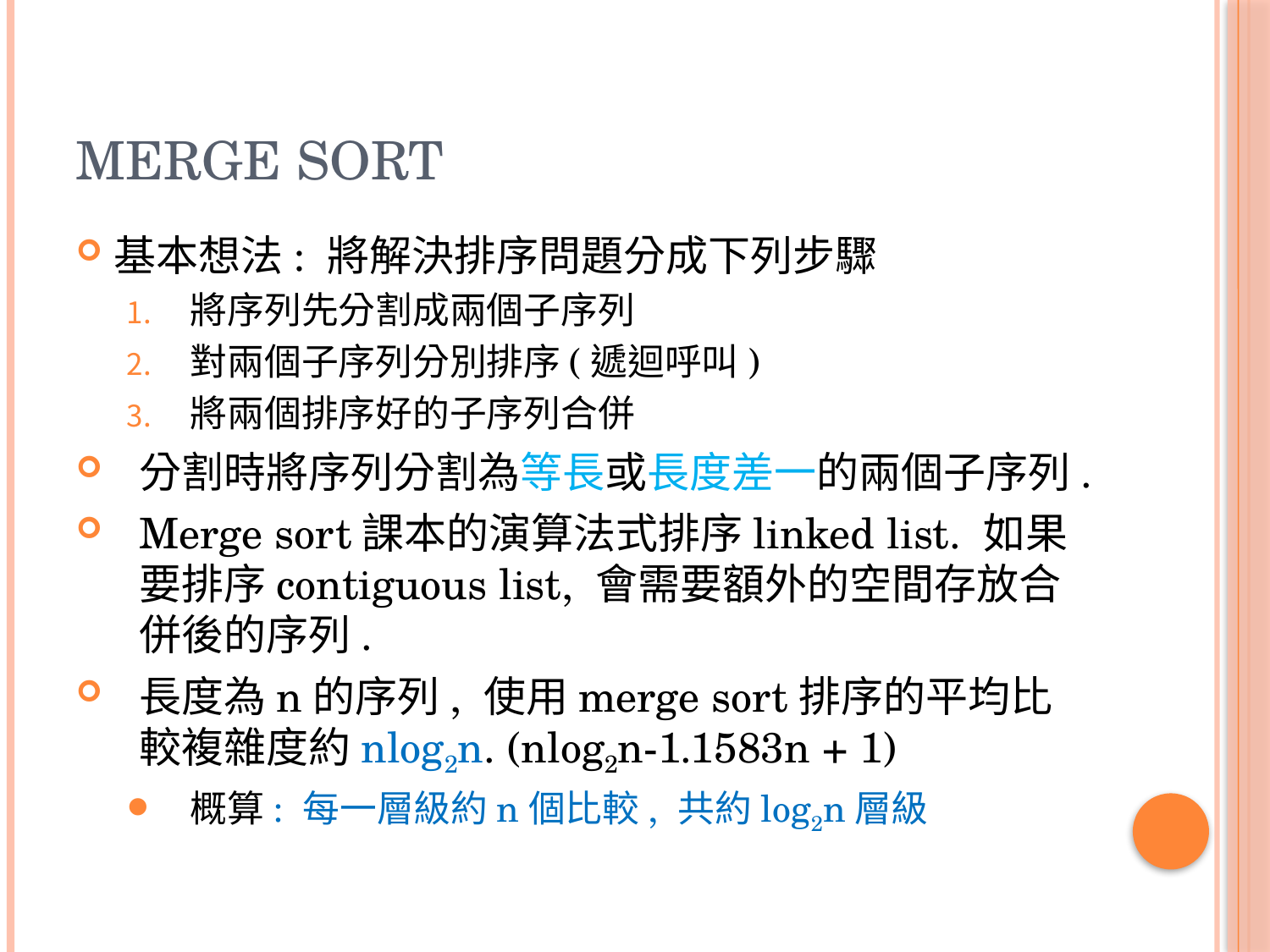

# Merge Sort
基本想法: 將解決排序問題分成下列步驟
將序列先分割成兩個子序列
對兩個子序列分別排序(遞迴呼叫)
將兩個排序好的子序列合併
分割時將序列分割為等長或長度差一的兩個子序列.
Merge sort課本的演算法式排序linked list. 如果要排序contiguous list, 會需要額外的空間存放合併後的序列.
長度為n的序列, 使用merge sort排序的平均比較複雜度約nlog2n. (nlog2n-1.1583n + 1)
概算: 每一層級約n個比較, 共約log2n層級